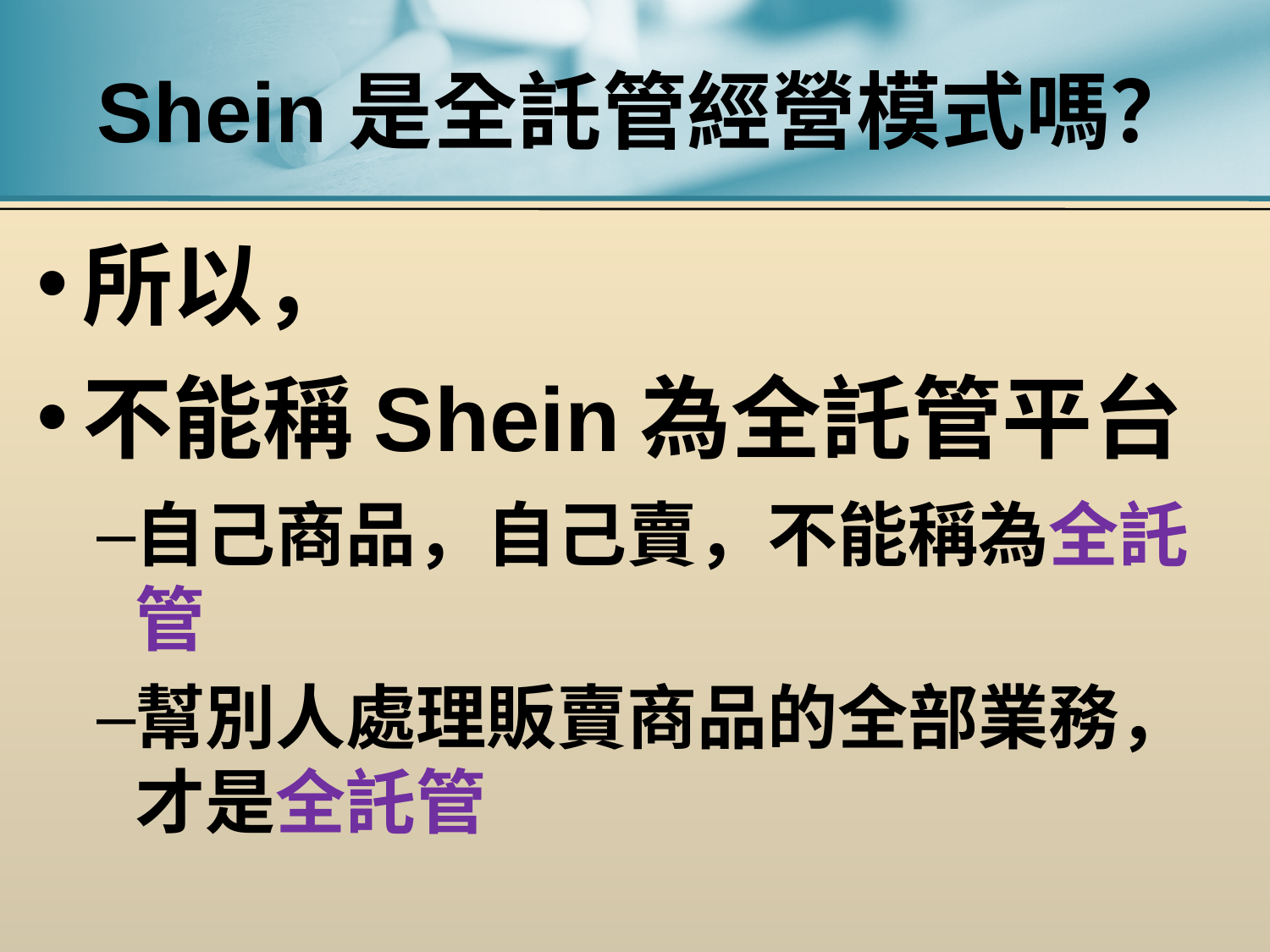

# Shein是全託管經營模式嗎？
所以，
不能稱Shein為全託管平台
自己商品，自己賣，不能稱為全託管
幫別人處理販賣商品的全部業務，才是全託管